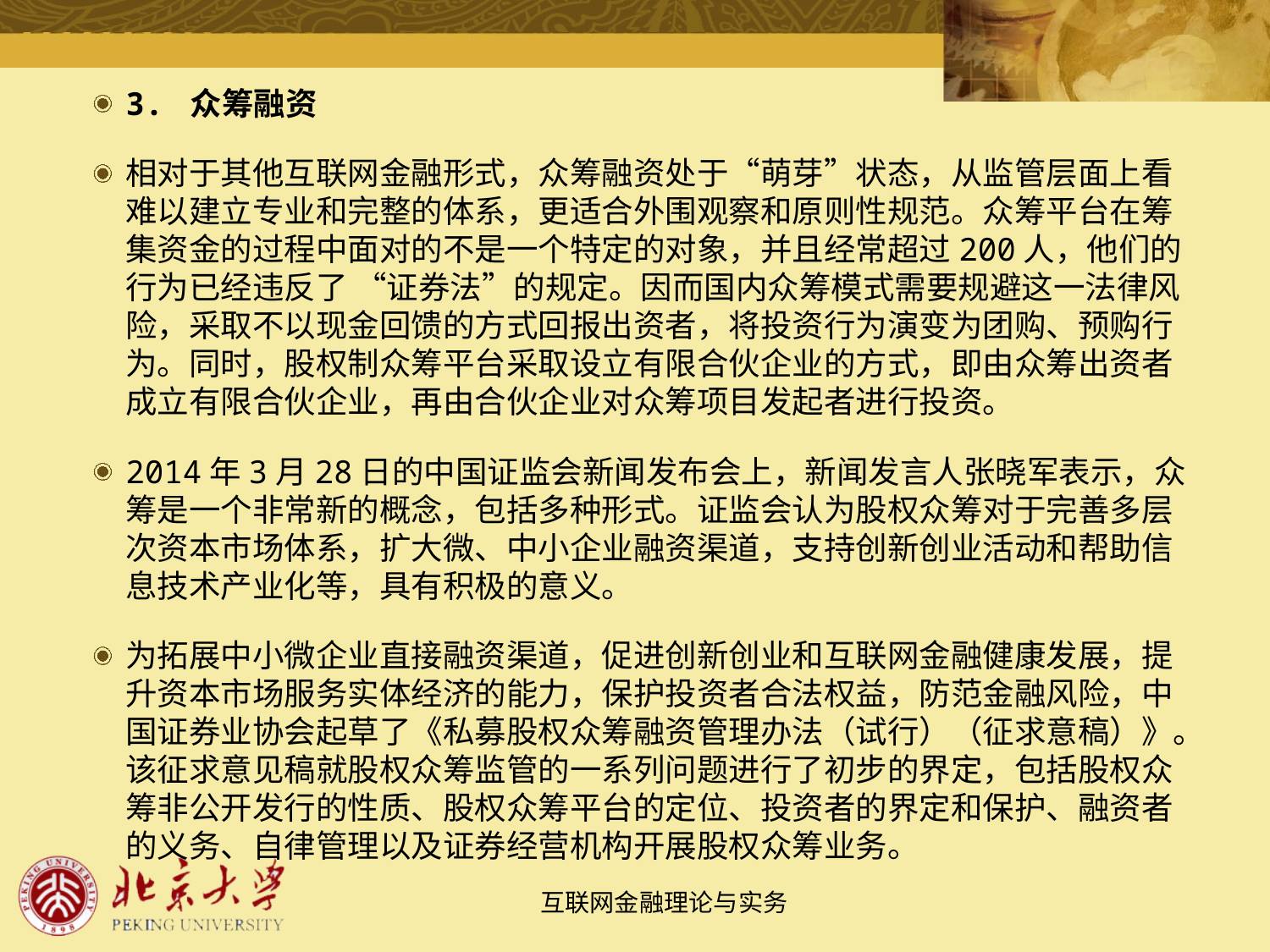

3. 众筹融资
相对于其他互联网金融形式，众筹融资处于“萌芽”状态，从监管层面上看难以建立专业和完整的体系，更适合外围观察和原则性规范。众筹平台在筹集资金的过程中面对的不是一个特定的对象，并且经常超过200人，他们的行为已经违反了 “证券法”的规定。因而国内众筹模式需要规避这一法律风险，采取不以现金回馈的方式回报出资者，将投资行为演变为团购、预购行为。同时，股权制众筹平台采取设立有限合伙企业的方式，即由众筹出资者成立有限合伙企业，再由合伙企业对众筹项目发起者进行投资。
2014年3月28日的中国证监会新闻发布会上，新闻发言人张晓军表示，众筹是一个非常新的概念，包括多种形式。证监会认为股权众筹对于完善多层次资本市场体系，扩大微、中小企业融资渠道，支持创新创业活动和帮助信息技术产业化等，具有积极的意义。
为拓展中小微企业直接融资渠道，促进创新创业和互联网金融健康发展，提升资本市场服务实体经济的能力，保护投资者合法权益，防范金融风险，中国证券业协会起草了《私募股权众筹融资管理办法（试行）（征求意稿）》。该征求意见稿就股权众筹监管的一系列问题进行了初步的界定，包括股权众筹非公开发行的性质、股权众筹平台的定位、投资者的界定和保护、融资者的义务、自律管理以及证券经营机构开展股权众筹业务。